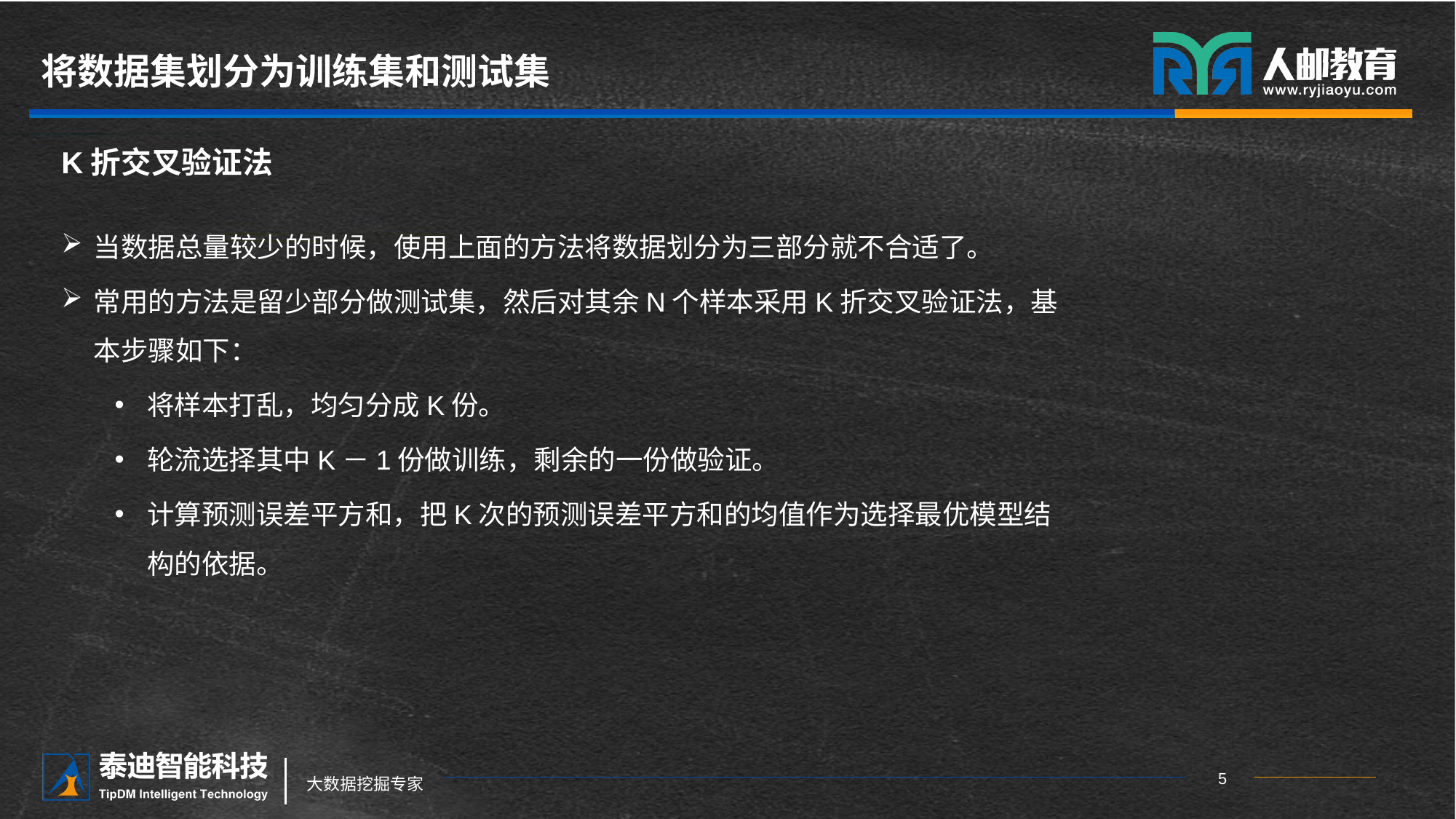

# 将数据集划分为训练集和测试集
K折交叉验证法
当数据总量较少的时候，使用上面的方法将数据划分为三部分就不合适了。
常用的方法是留少部分做测试集，然后对其余N个样本采用K折交叉验证法，基本步骤如下：
将样本打乱，均匀分成K份。
轮流选择其中K－1份做训练，剩余的一份做验证。
计算预测误差平方和，把K次的预测误差平方和的均值作为选择最优模型结构的依据。